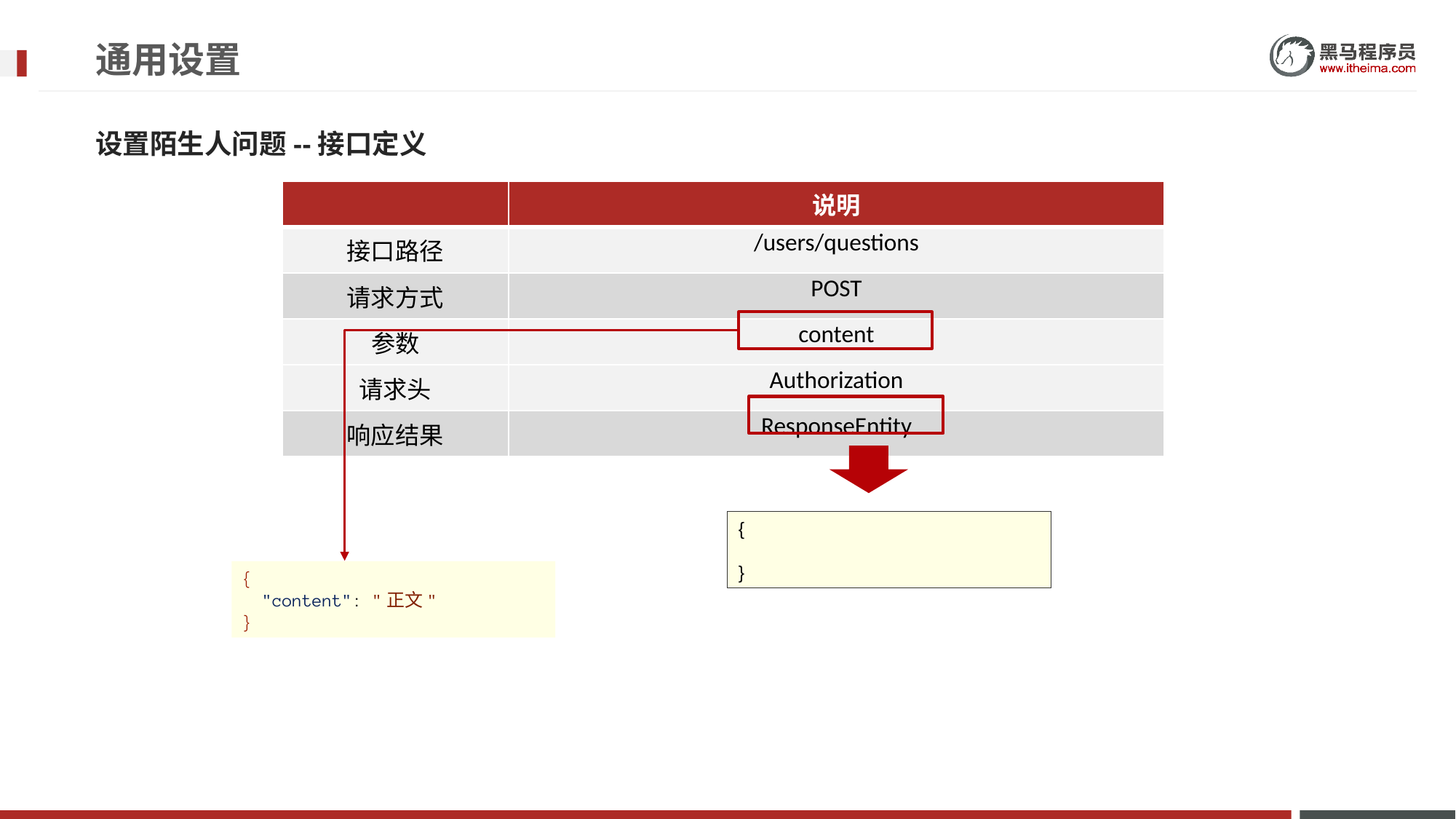

# 通用设置
设置陌生人问题--接口定义
|  | 说明 |
| --- | --- |
| 接口路径 | /users/questions |
| 请求方式 | POST |
| 参数 | content |
| 请求头 | Authorization |
| 响应结果 | ResponseEntity |

{
}
{
  "content": "正文"
}